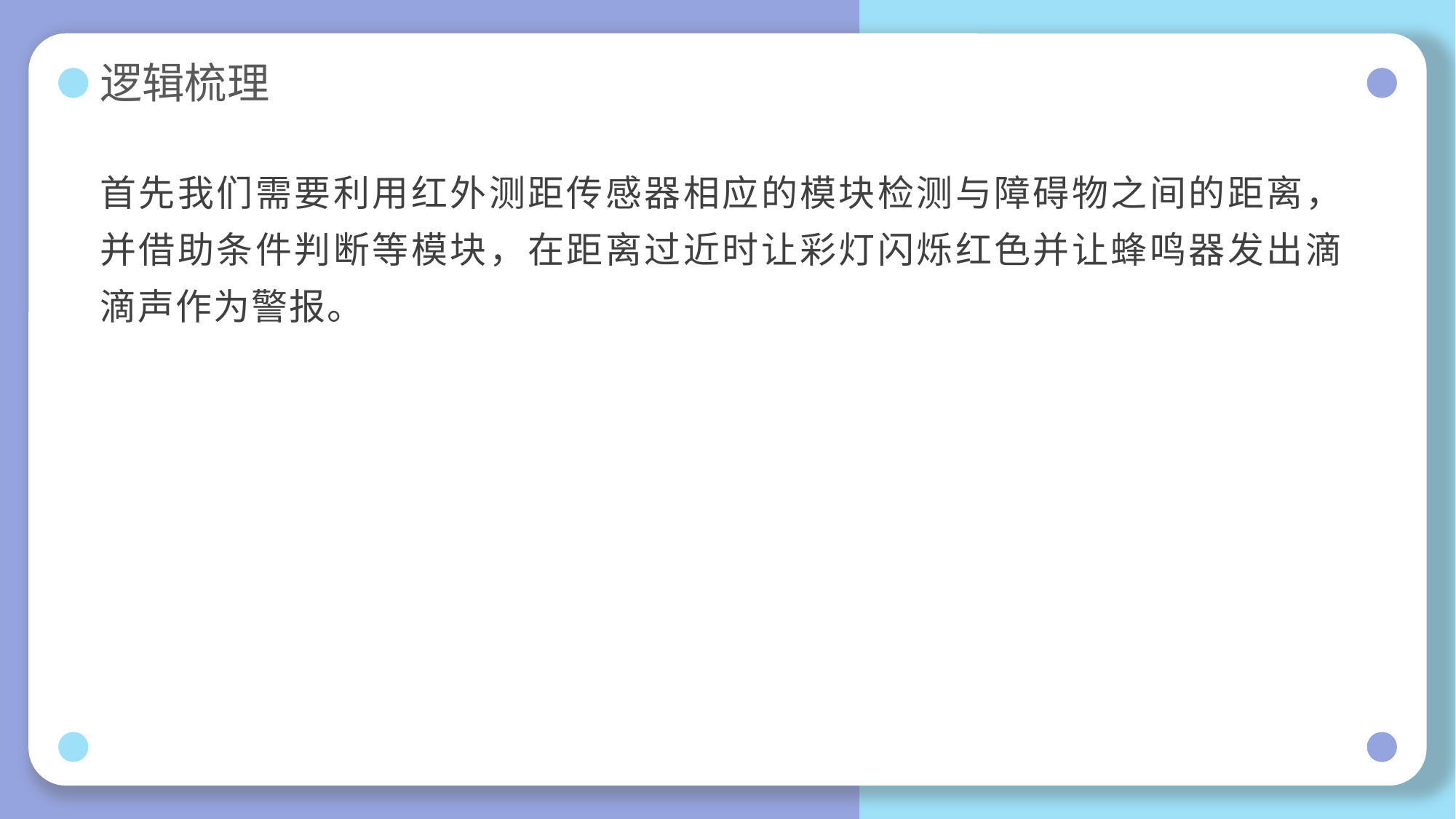

# 逻辑梳理
首先我们需要利用红外测距传感器相应的模块检测与障碍物之间的距离，并借助条件判断等模块，在距离过近时让彩灯闪烁红色并让蜂鸣器发出滴滴声作为警报。